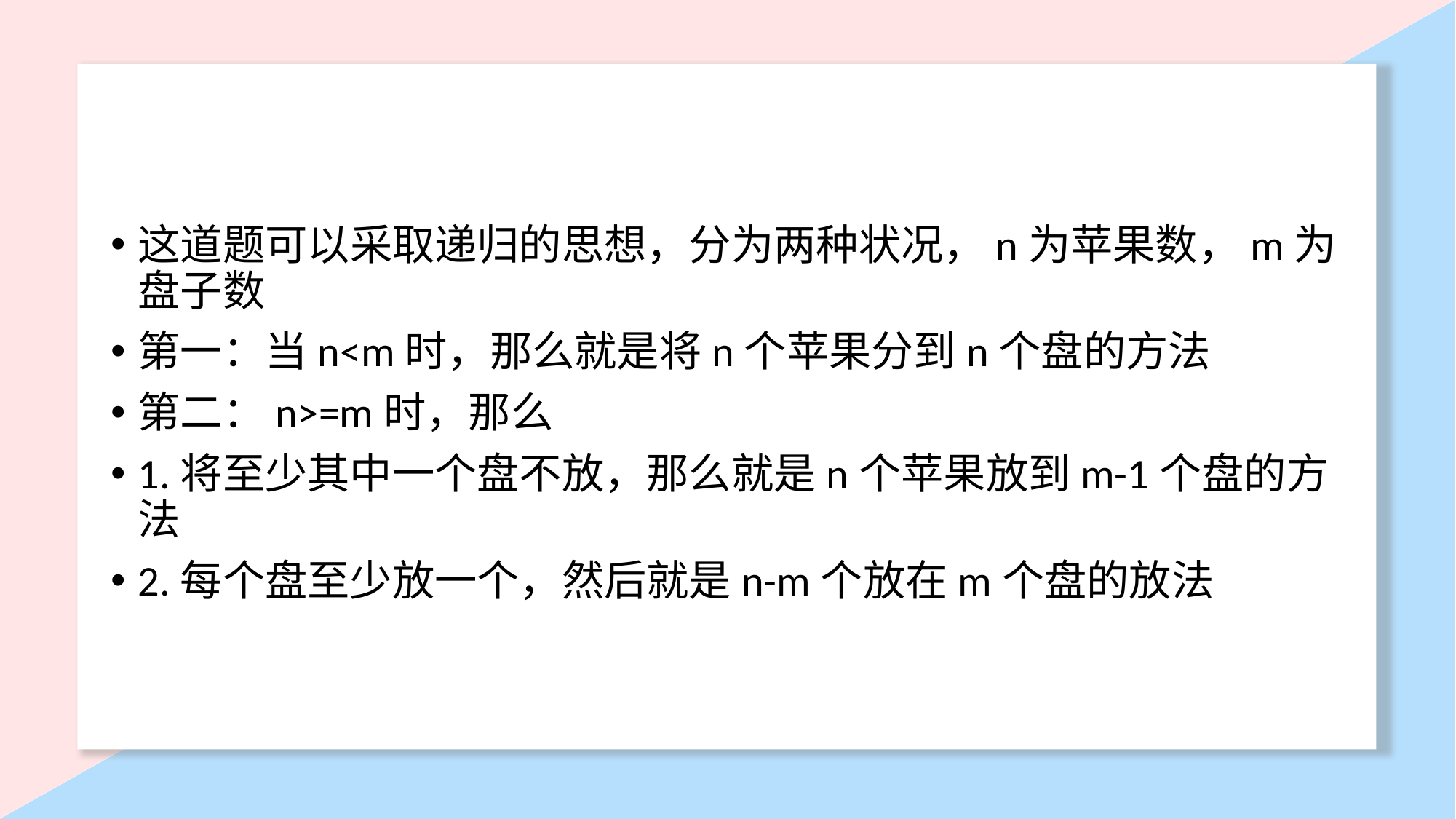

#
这道题可以采取递归的思想，分为两种状况，n为苹果数，m为盘子数
第一：当n<m时，那么就是将n个苹果分到n个盘的方法
第二：n>=m时，那么
1.将至少其中一个盘不放，那么就是n个苹果放到m-1个盘的方法
2.每个盘至少放一个，然后就是n-m个放在m个盘的放法